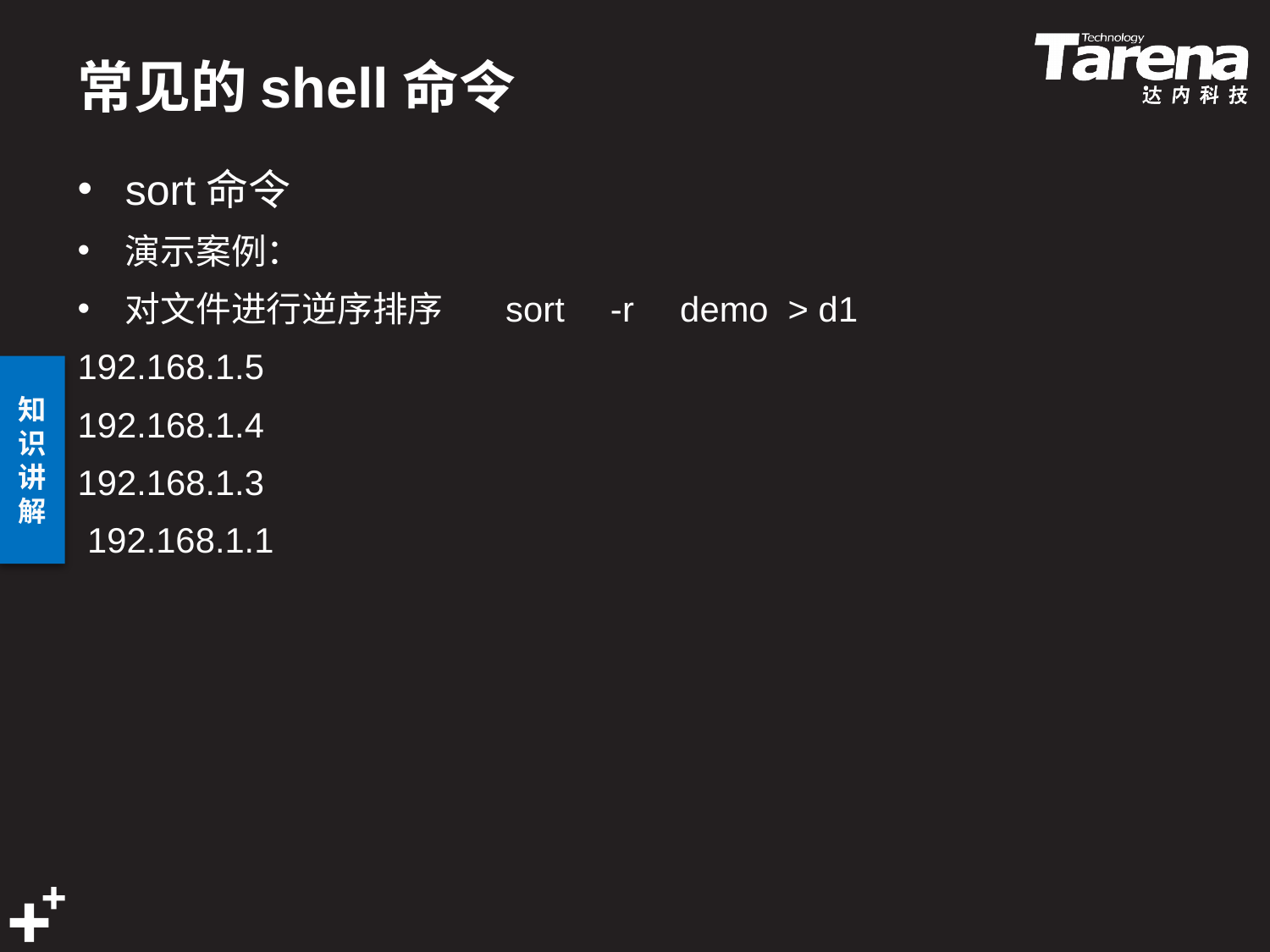

# 常见的shell命令
sort命令
演示案例： 
对文件进行逆序排序   sort  -r  demo  > d1
192.168.1.5 
192.168.1.4 
192.168.1.3 
 192.168.1.1 